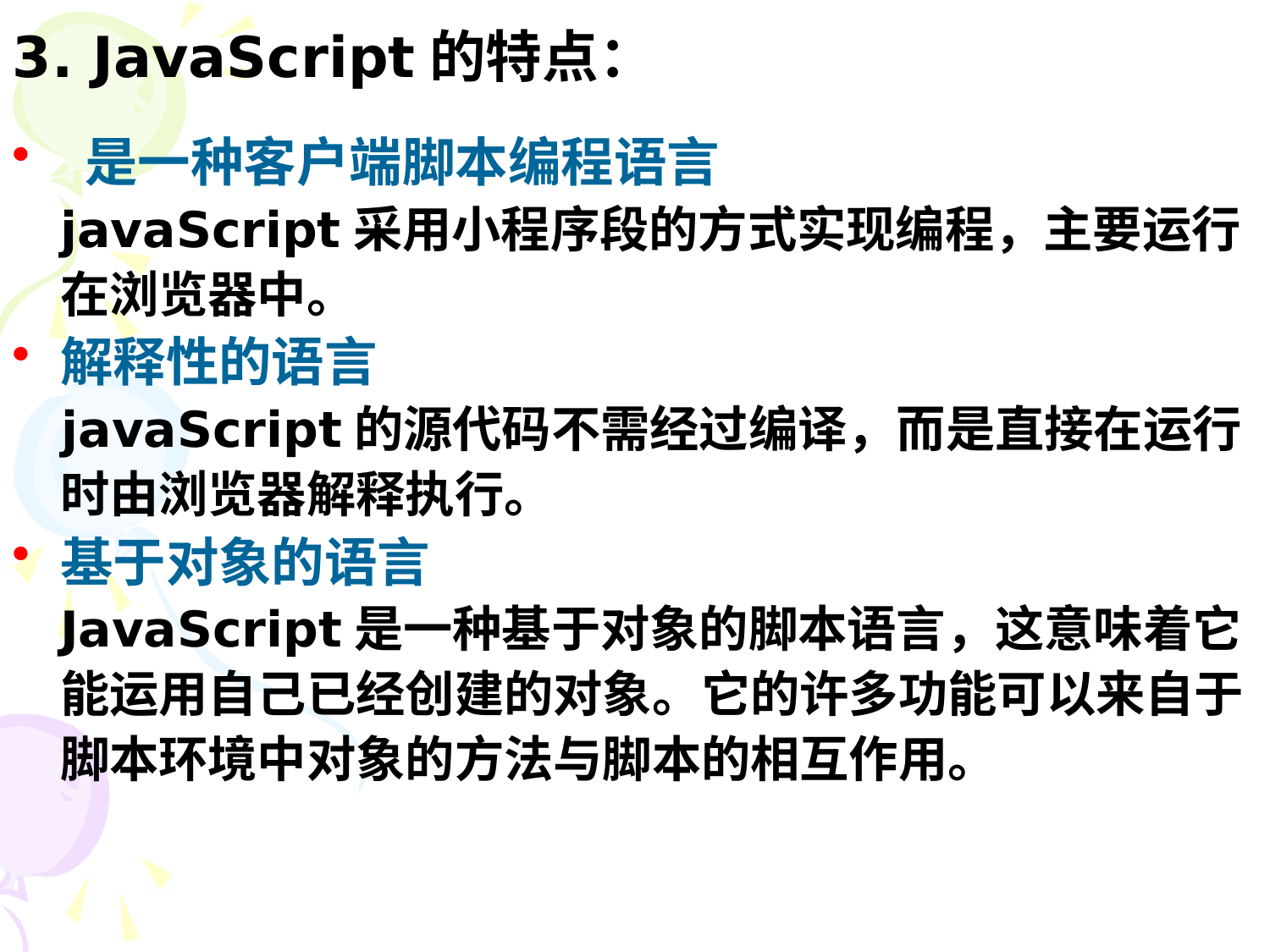

# 3. JavaScript的特点：
 是一种客户端脚本编程语言
   javaScript采用小程序段的方式实现编程，主要运行在浏览器中。
解释性的语言
   javaScript的源代码不需经过编译，而是直接在运行时由浏览器解释执行。
基于对象的语言
JavaScript是一种基于对象的脚本语言，这意味着它能运用自己已经创建的对象。它的许多功能可以来自于脚本环境中对象的方法与脚本的相互作用。